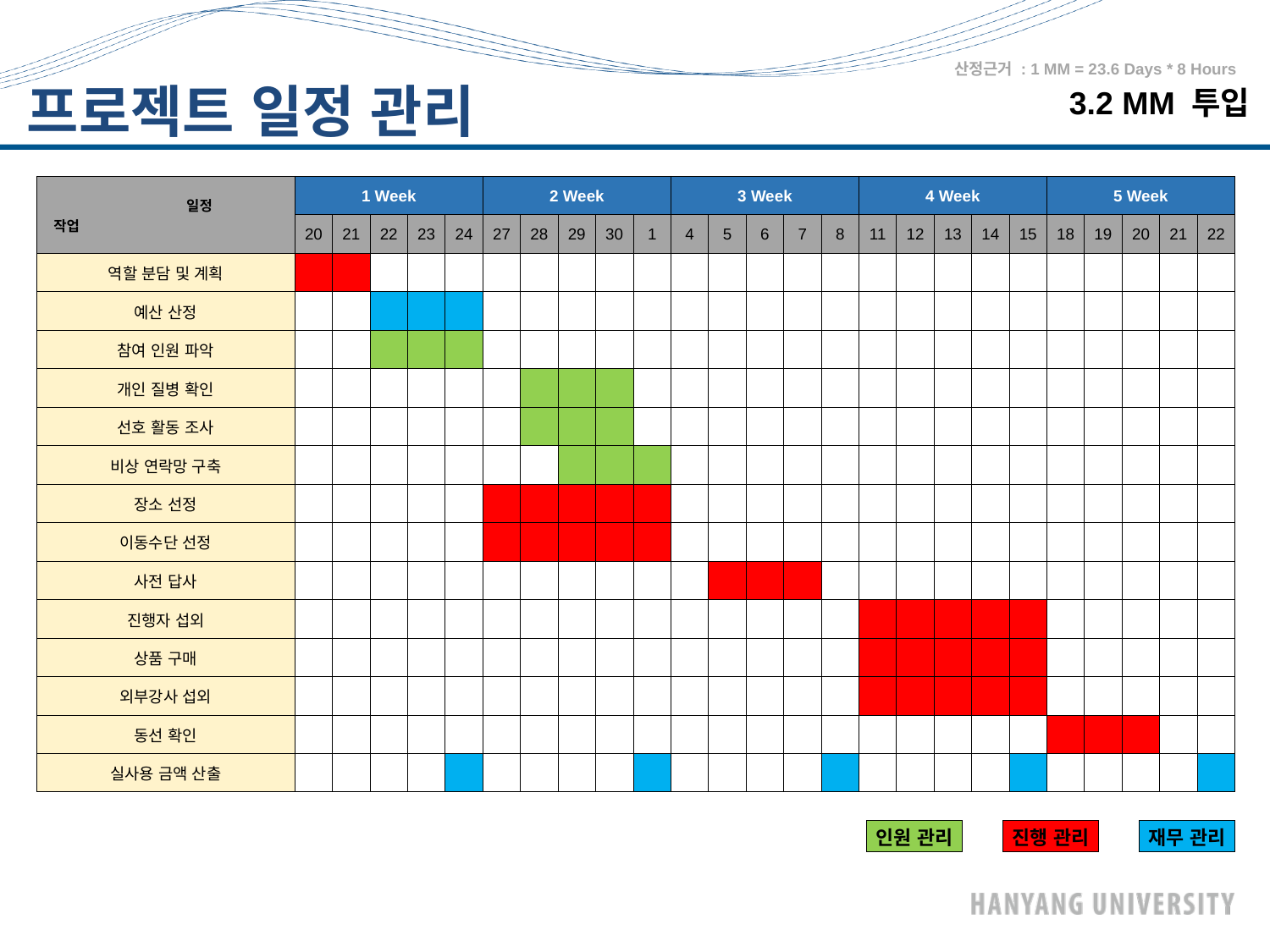

# 프로젝트 일정 관리
산정근거 : 1 MM = 23.6 Days * 8 Hours
3.2 MM 투입

| 일정 작업 | 1 Week |  |  |  |  | 2 Week |  |  |  |  | 3 Week |  |  |  |  | 4 Week |  |  |  |  | 5 Week |  |  |  |  |
| --- | --- | --- | --- | --- | --- | --- | --- | --- | --- | --- | --- | --- | --- | --- | --- | --- | --- | --- | --- | --- | --- | --- | --- | --- | --- |
|  | 20 | 21 | 22 | 23 | 24 | 27 | 28 | 29 | 30 | 1 | 4 | 5 | 6 | 7 | 8 | 11 | 12 | 13 | 14 | 15 | 18 | 19 | 20 | 21 | 22 |
| 역할 분담 및 계획 |  |  |  |  |  |  |  |  |  |  |  |  |  |  |  |  |  |  |  |  |  |  |  |  |  |
| 예산 산정 |  |  |  |  |  |  |  |  |  |  |  |  |  |  |  |  |  |  |  |  |  |  |  |  |  |
| 참여 인원 파악 |  |  |  |  |  |  |  |  |  |  |  |  |  |  |  |  |  |  |  |  |  |  |  |  |  |
| 개인 질병 확인 |  |  |  |  |  |  |  |  |  |  |  |  |  |  |  |  |  |  |  |  |  |  |  |  |  |
| 선호 활동 조사 |  |  |  |  |  |  |  |  |  |  |  |  |  |  |  |  |  |  |  |  |  |  |  |  |  |
| 비상 연락망 구축 |  |  |  |  |  |  |  |  |  |  |  |  |  |  |  |  |  |  |  |  |  |  |  |  |  |
| 장소 선정 |  |  |  |  |  |  |  |  |  |  |  |  |  |  |  |  |  |  |  |  |  |  |  |  |  |
| 이동수단 선정 |  |  |  |  |  |  |  |  |  |  |  |  |  |  |  |  |  |  |  |  |  |  |  |  |  |
| 사전 답사 |  |  |  |  |  |  |  |  |  |  |  |  |  |  |  |  |  |  |  |  |  |  |  |  |  |
| 진행자 섭외 |  |  |  |  |  |  |  |  |  |  |  |  |  |  |  |  |  |  |  |  |  |  |  |  |  |
| 상품 구매 |  |  |  |  |  |  |  |  |  |  |  |  |  |  |  |  |  |  |  |  |  |  |  |  |  |
| 외부강사 섭외 |  |  |  |  |  |  |  |  |  |  |  |  |  |  |  |  |  |  |  |  |  |  |  |  |  |
| 동선 확인 |  |  |  |  |  |  |  |  |  |  |  |  |  |  |  |  |  |  |  |  |  |  |  |  |  |
| 실사용 금액 산출 |  |  |  |  |  |  |  |  |  |  |  |  |  |  |  |  |  |  |  |  |  |  |  |  |  |
| 인원 관리 |  | 진행 관리 |  | 재무 관리 |
| --- | --- | --- | --- | --- |